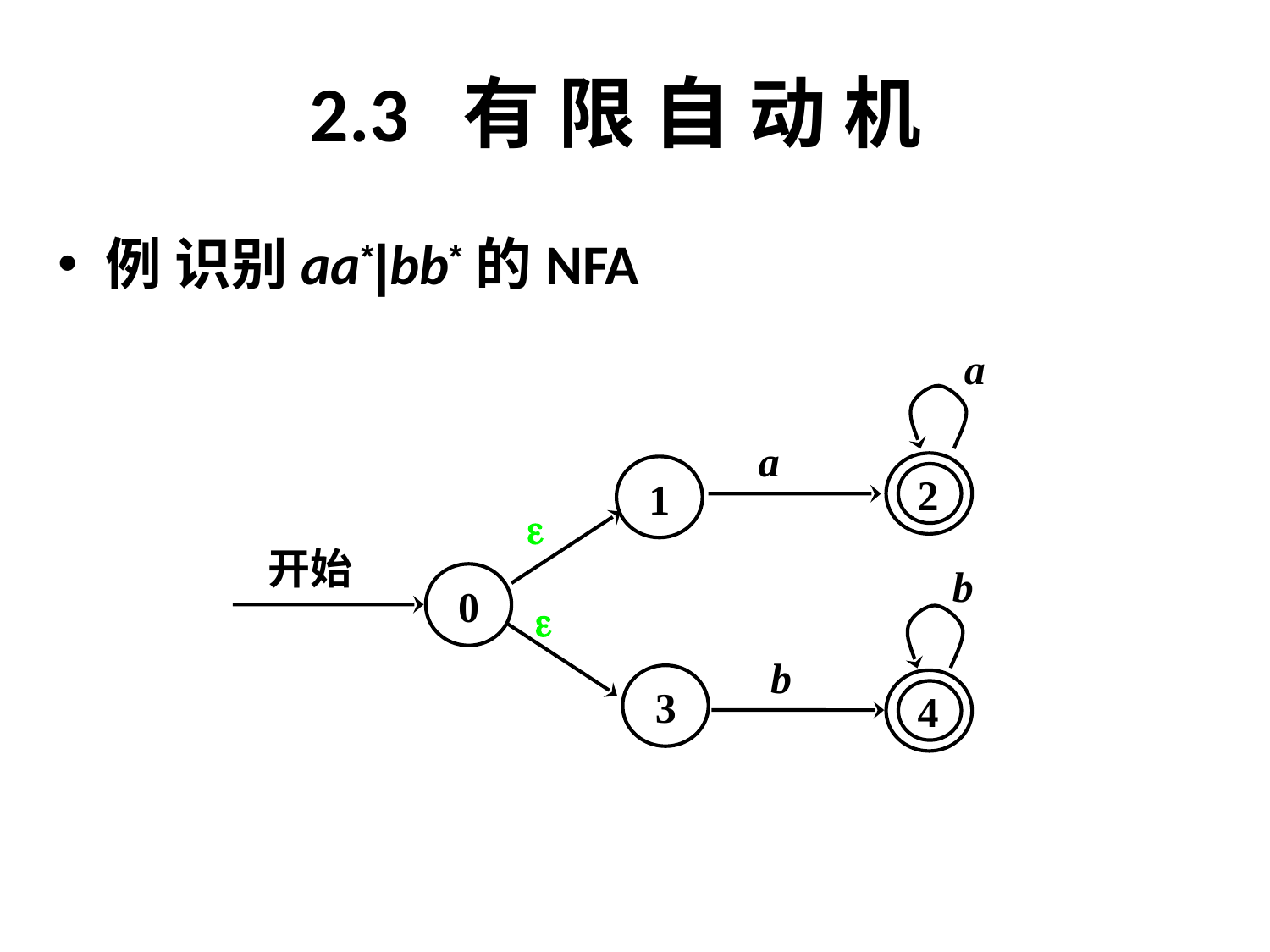

# 2.3  有 限 自 动 机
例 识别aa*|bb*的NFA
a

a

2
1

ε

开始
b
0
ε

b
3

4